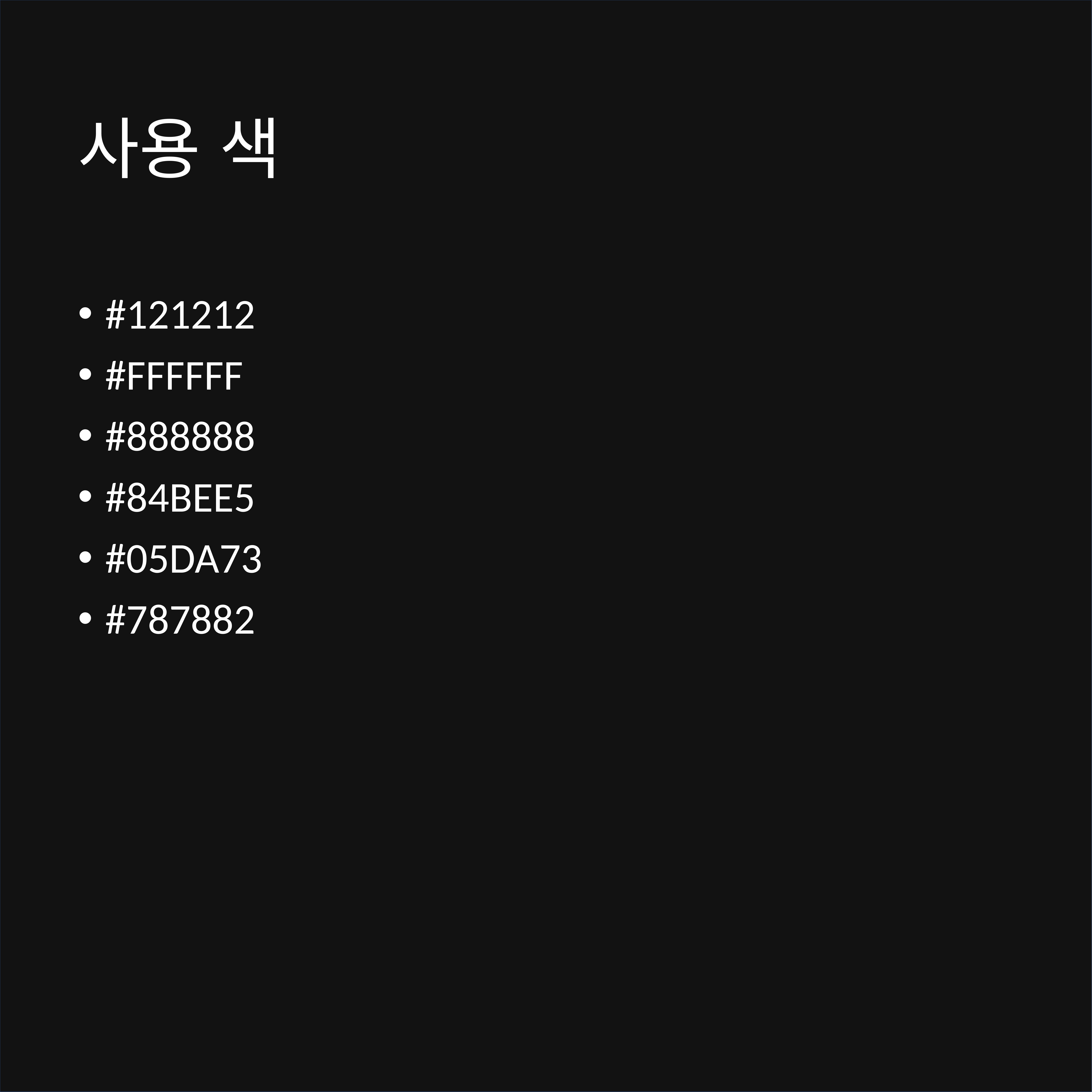

사용 색
#121212
#FFFFFF
#888888
#84BEE5
#05DA73
#787882